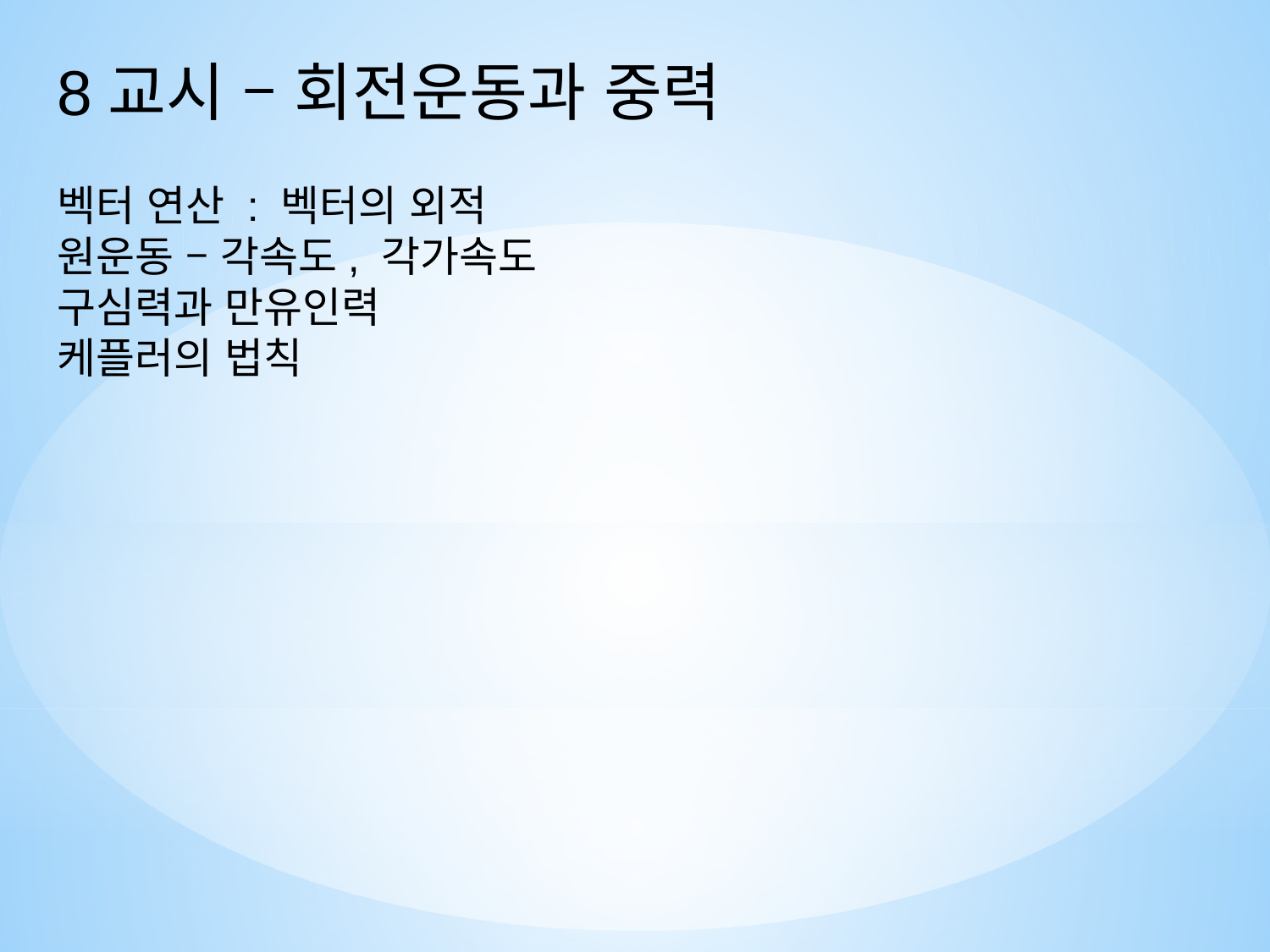

8교시 – 회전운동과 중력

벡터 연산 : 벡터의 외적
원운동 – 각속도, 각가속도
구심력과 만유인력
케플러의 법칙